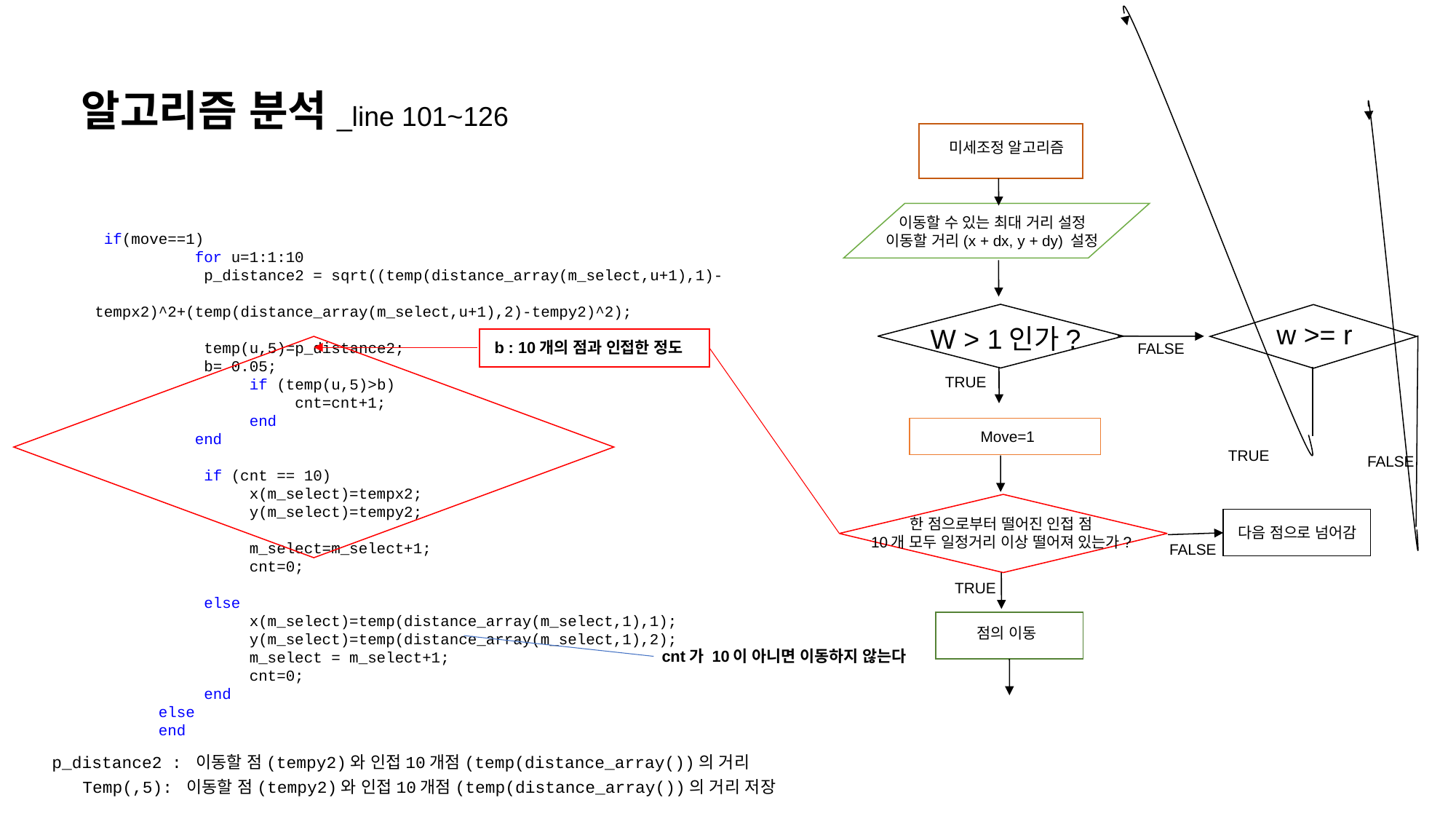

# 알고리즘 분석_line 101~126

미세조정 알고리즘

이동할 수 있는 최대 거리 설정
이동할 거리(x + dx, y + dy) 설정

w >= r
W > 1인가?
FALSE

TRUE

Move=1

TRUE
FALSE

한 점으로부터 떨어진 인접 점
10개 모두 일정거리 이상 떨어져 있는가?

다음 점으로 넘어감

FALSE

TRUE

점의 이동

 if(move==1)
           for u=1:1:10
            p_distance2 = sqrt((temp(distance_array(m_select,u+1),1)-                                                                                	tempx2)^2+(temp(distance_array(m_select,u+1),2)-tempy2)^2);

            temp(u,5)=p_distance2;
            b= 0.05;
                 if (temp(u,5)>b)
                      cnt=cnt+1;
                 end
           end

            if (cnt == 10)
                 x(m_select)=tempx2;
                 y(m_select)=tempy2;

                 m_select=m_select+1;
                 cnt=0;

	else
                 x(m_select)=temp(distance_array(m_select,1),1);
                 y(m_select)=temp(distance_array(m_select,1),2);
                 m_select = m_select+1;
                 cnt=0;
            end
       else
       end

b : 10개의 점과 인접한 정도

cnt가 10이 아니면 이동하지 않는다
 p_distance2 : 이동할 점(tempy2)와 인접10개점(temp(distance_array())의 거리
Temp(,5): 이동할 점(tempy2)와 인접10개점(temp(distance_array())의 거리 저장